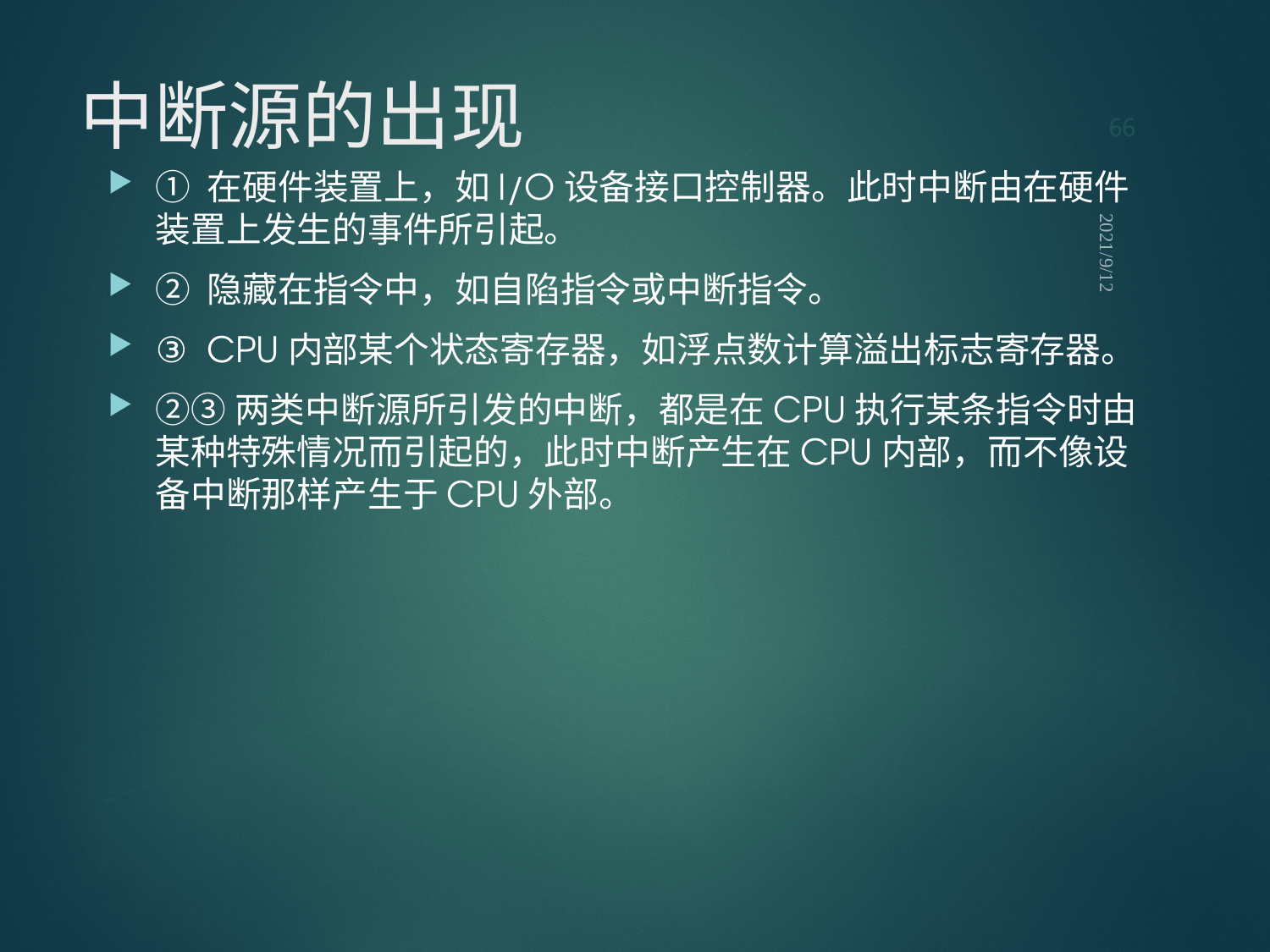

66
# 中断源的出现
① 在硬件装置上，如I/O设备接口控制器。此时中断由在硬件装置上发生的事件所引起。
② 隐藏在指令中，如自陷指令或中断指令。
③  CPU内部某个状态寄存器，如浮点数计算溢出标志寄存器。
②③两类中断源所引发的中断，都是在CPU执行某条指令时由某种特殊情况而引起的，此时中断产生在CPU内部，而不像设备中断那样产生于CPU外部。

2021/9/12